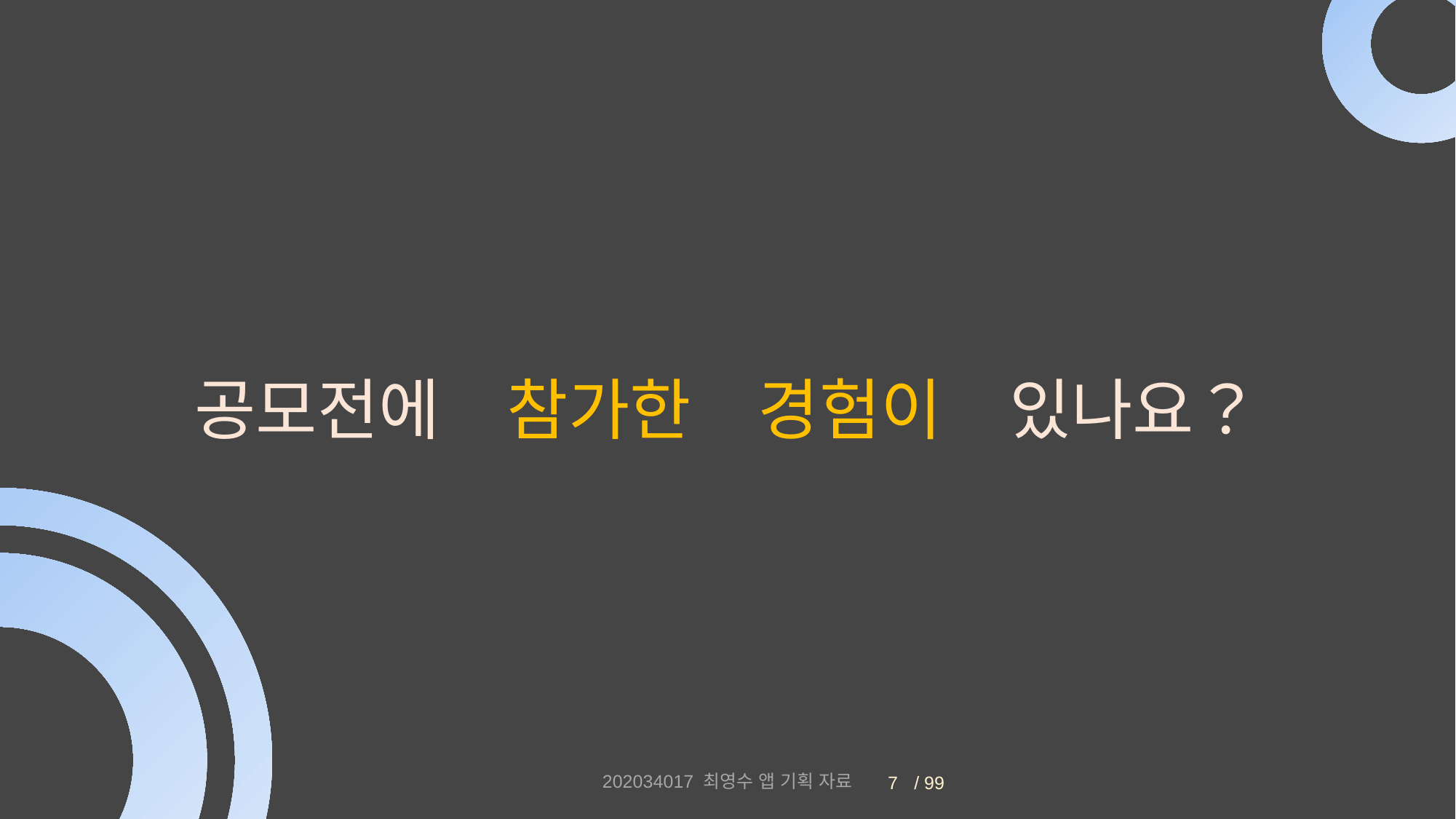

공모전에　참가한　경험이　있나요？

202034017 최영수 앱 기획 자료
7